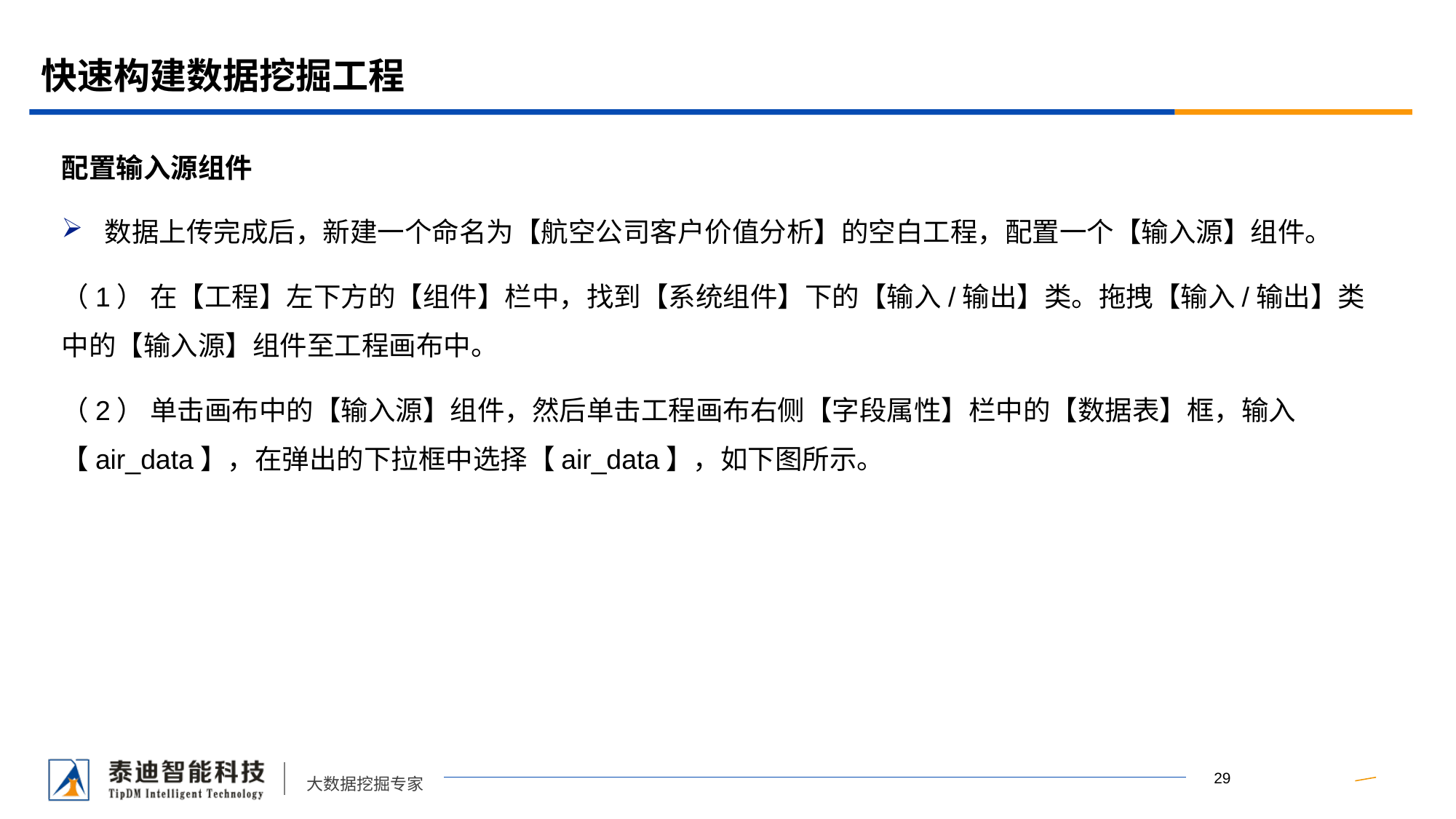

# 快速构建数据挖掘工程
配置输入源组件
数据上传完成后，新建一个命名为【航空公司客户价值分析】的空白工程，配置一个【输入源】组件。
（1） 在【工程】左下方的【组件】栏中，找到【系统组件】下的【输入/输出】类。拖拽【输入/输出】类中的【输入源】组件至工程画布中。
（2） 单击画布中的【输入源】组件，然后单击工程画布右侧【字段属性】栏中的【数据表】框，输入【air_data】，在弹出的下拉框中选择【air_data】，如下图所示。